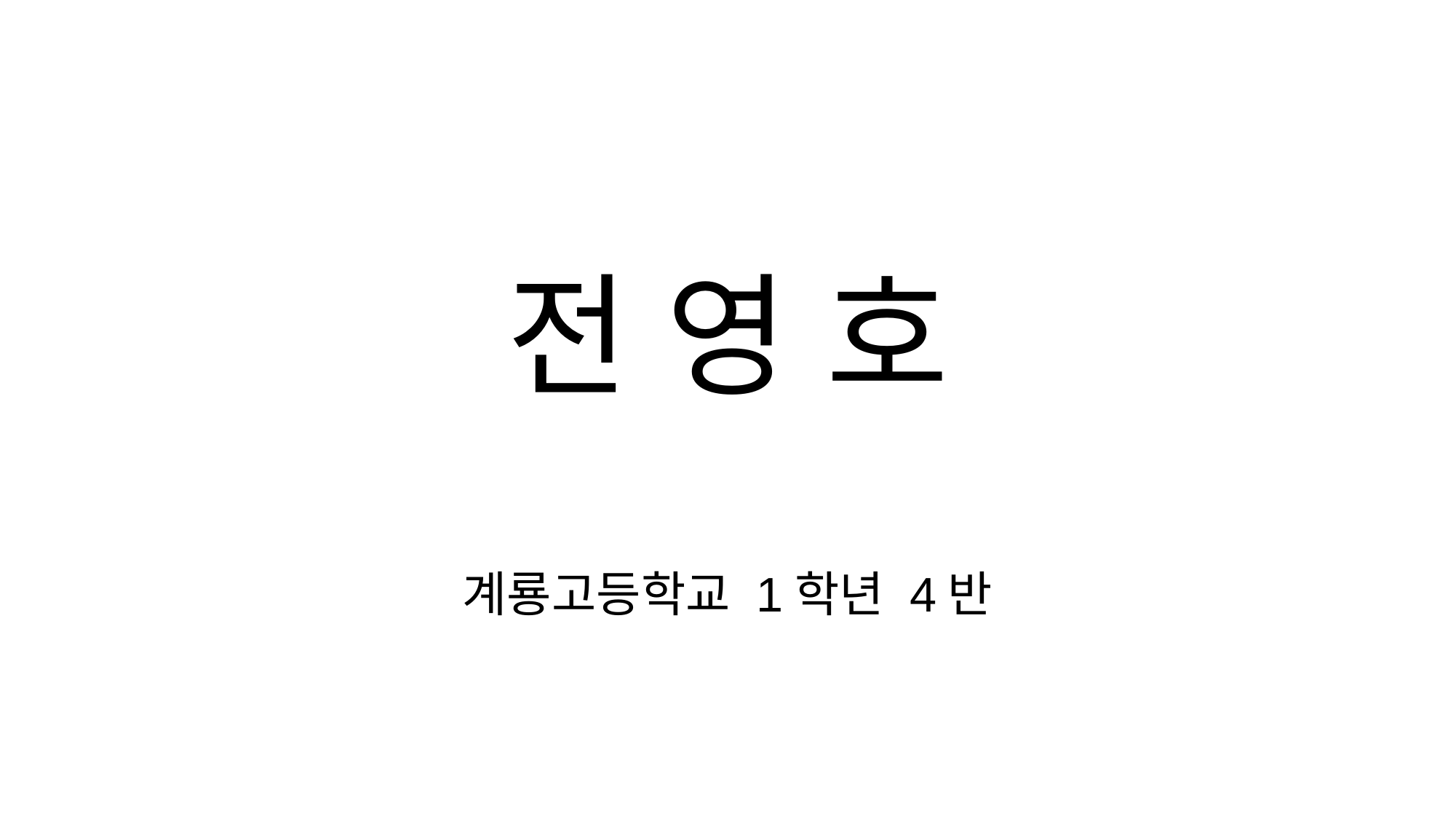

# 전 영 호
계룡고등학교 1학년 4반